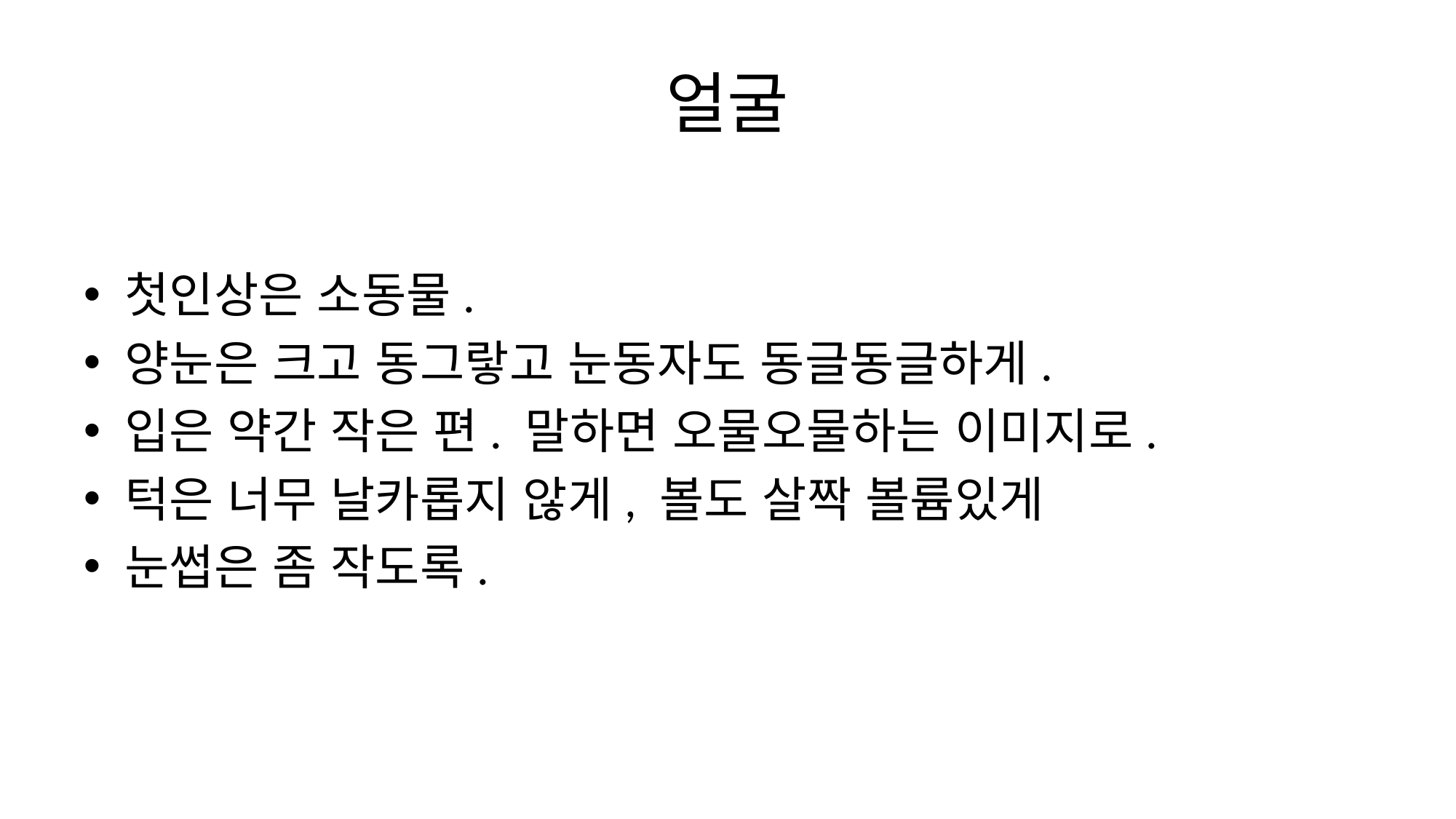

# 얼굴

첫인상은 소동물.
양눈은 크고 동그랗고 눈동자도 동글동글하게.
입은 약간 작은 편. 말하면 오물오물하는 이미지로.
턱은 너무 날카롭지 않게, 볼도 살짝 볼륨있게
눈썹은 좀 작도록.